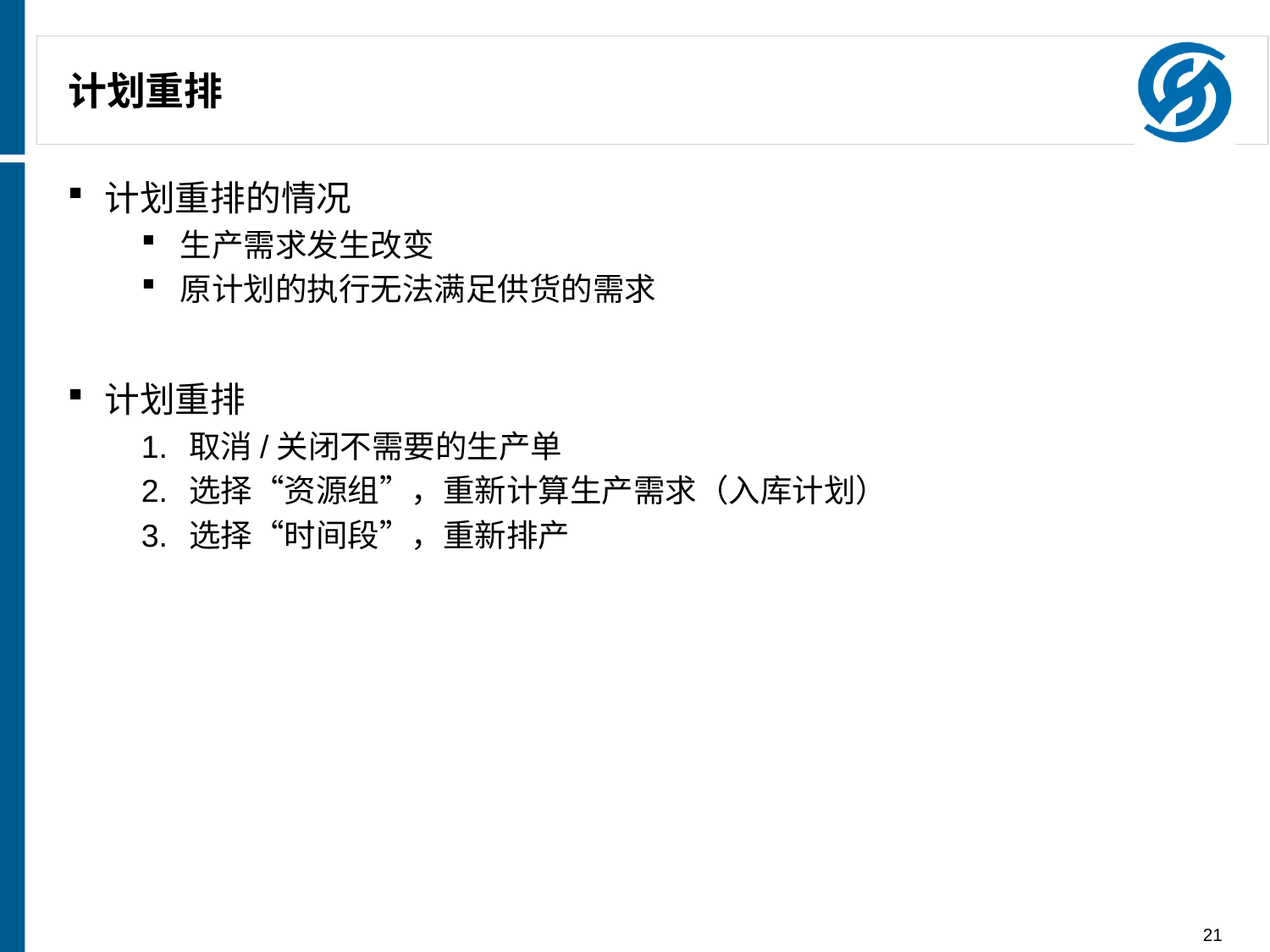

# 计划重排
计划重排的情况
生产需求发生改变
原计划的执行无法满足供货的需求

计划重排
取消/关闭不需要的生产单
选择“资源组”，重新计算生产需求（入库计划）
选择“时间段”，重新排产
21